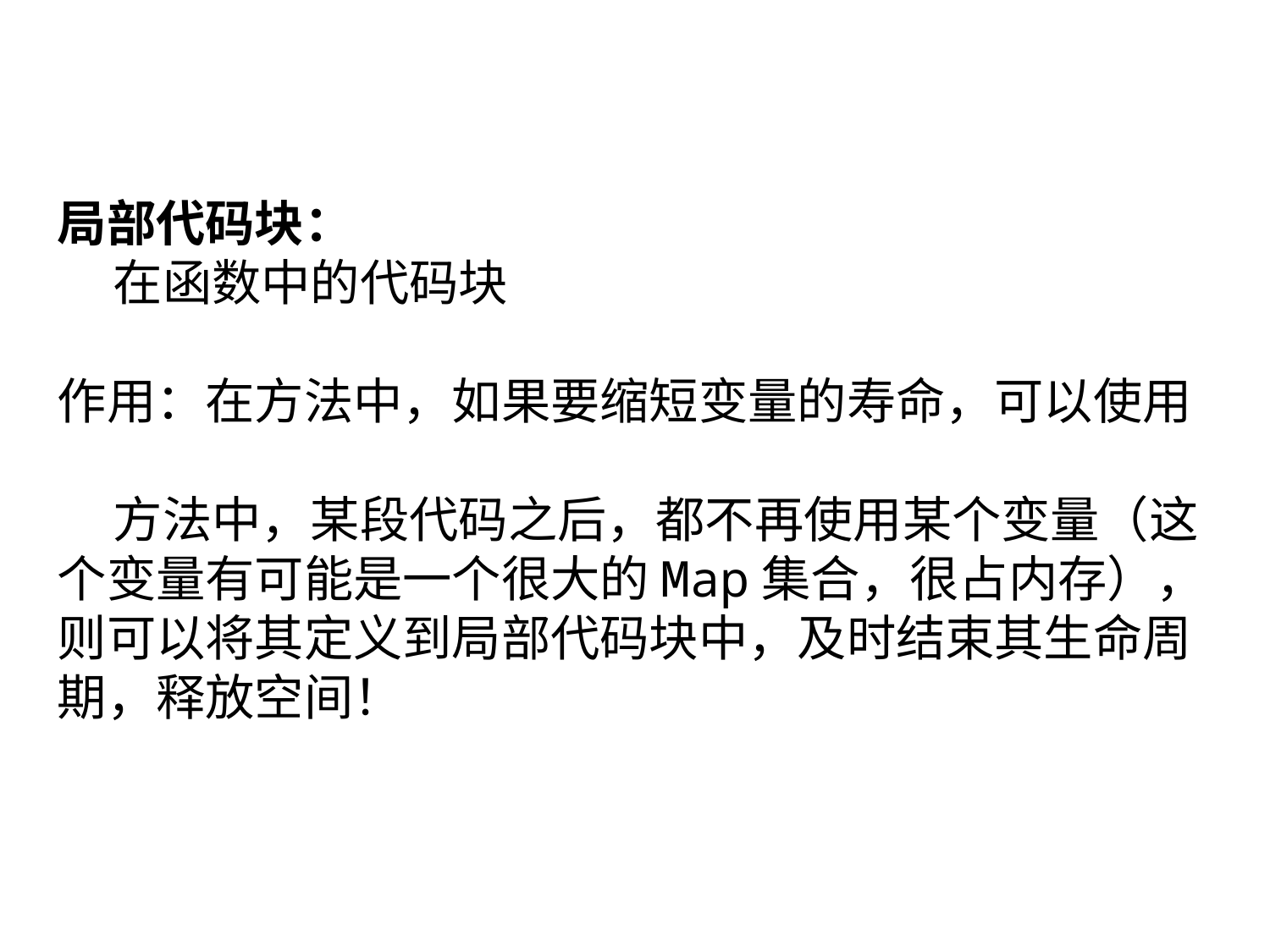

局部代码块：
    在函数中的代码块

作用：在方法中，如果要缩短变量的寿命，可以使用

    方法中，某段代码之后，都不再使用某个变量（这个变量有可能是一个很大的Map集合，很占内存），则可以将其定义到局部代码块中，及时结束其生命周期，释放空间！